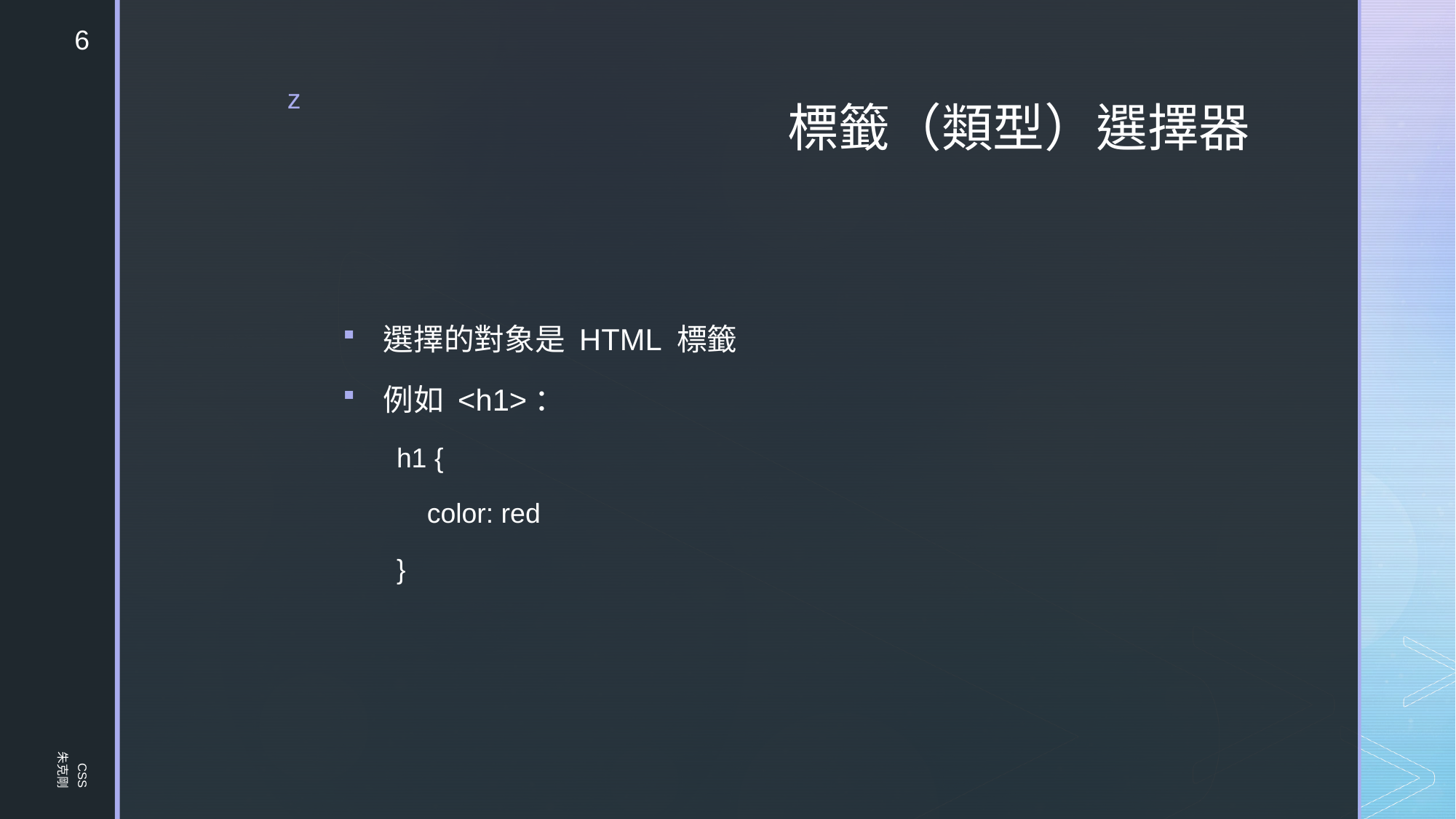

6
# 標籤（類型）選擇器
選擇的對象是 HTML 標籤
例如 <h1>：
h1 {
    color: red
}

CSS
朱克剛